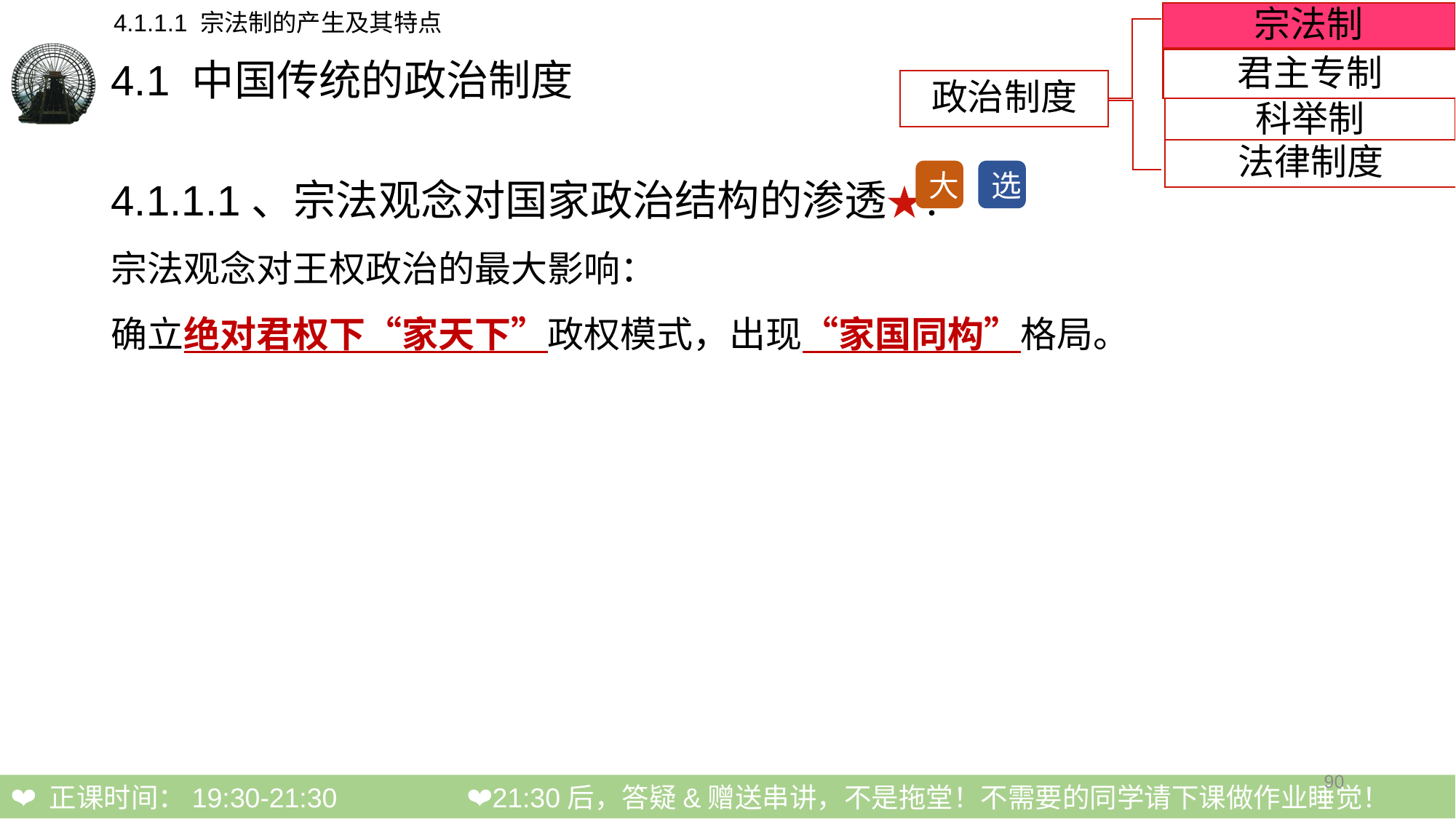

4.1.1.1 宗法制的产生及其特点
宗法制

# 4.1 中国传统的政治制度
君主专制
政治制度
科举制

法律制度
4.1.1.1、宗法观念对国家政治结构的渗透★：
宗法观念对王权政治的最大影响：
确立绝对君权下“家天下”政权模式，出现“家国同构”格局。
大
选
90